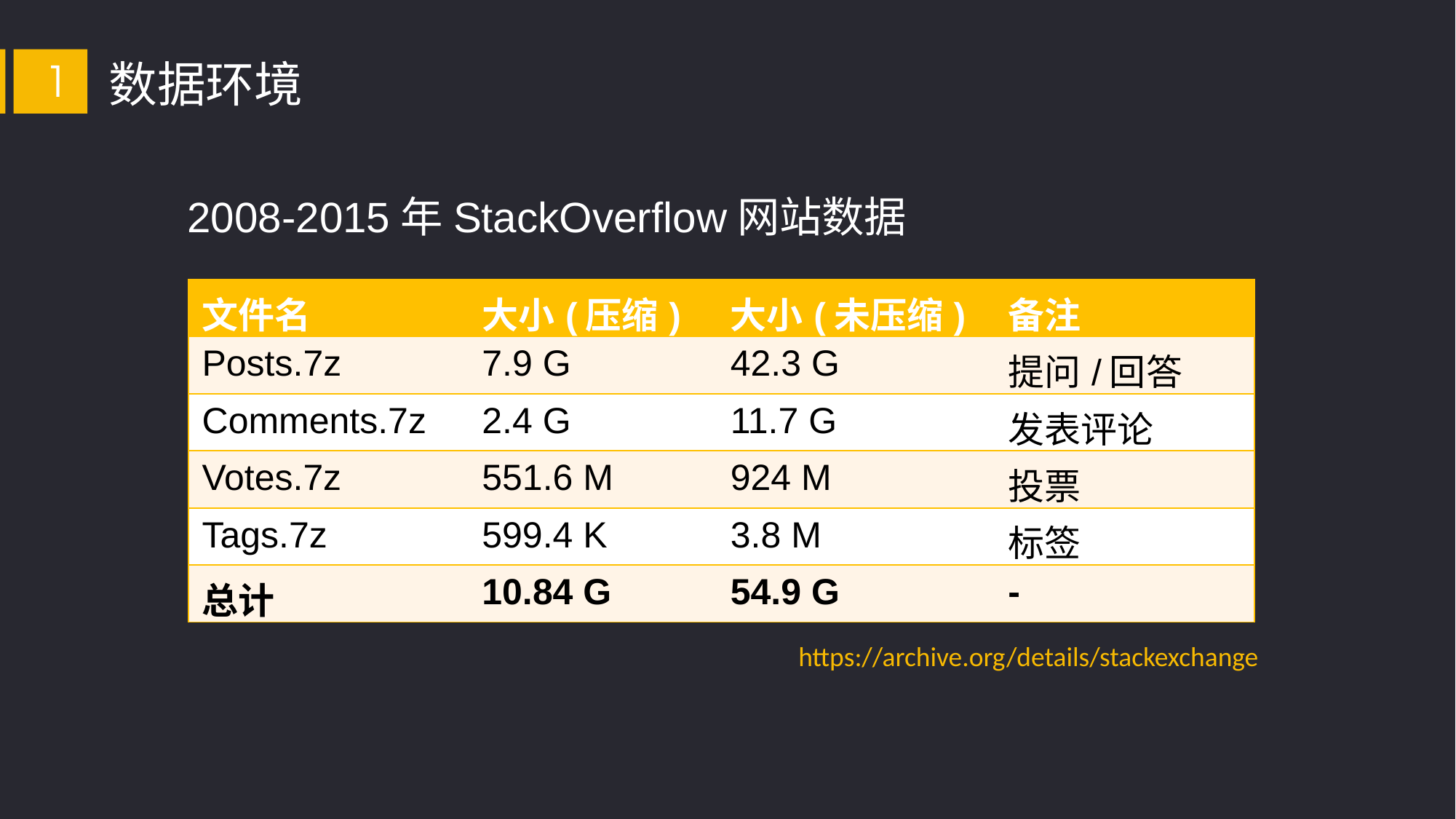

数据环境

1
2008-2015年StackOverflow网站数据
| 文件名 | 大小(压缩) | 大小(未压缩) | 备注 |
| --- | --- | --- | --- |
| Posts.7z | 7.9 G | 42.3 G | 提问/回答 |
| Comments.7z | 2.4 G | 11.7 G | 发表评论 |
| Votes.7z | 551.6 M | 924 M | 投票 |
| Tags.7z | 599.4 K | 3.8 M | 标签 |
| 总计 | 10.84 G | 54.9 G | - |
https://archive.org/details/stackexchange